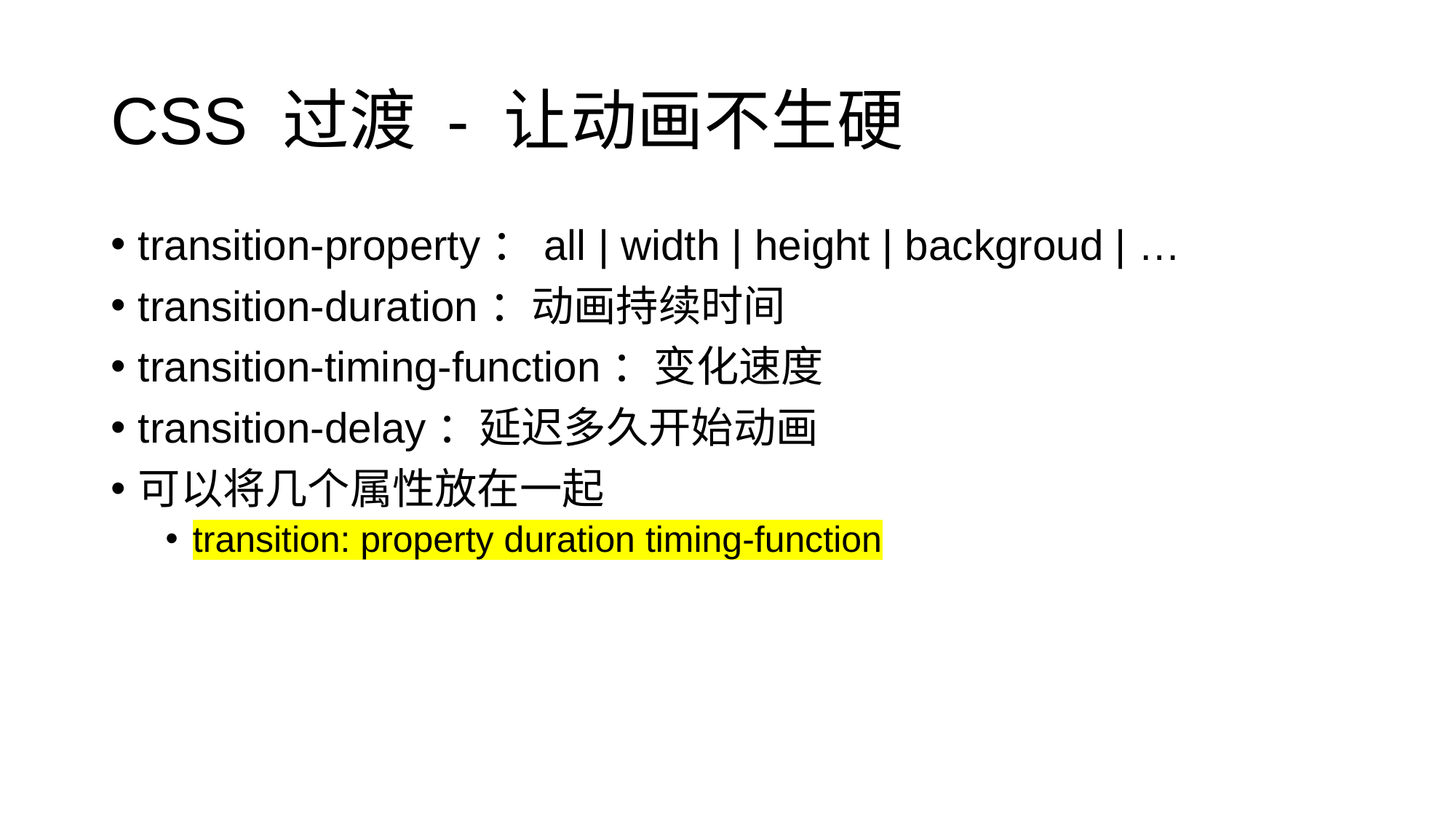

# CSS 过渡 - 让动画不生硬
transition-property：all | width | height | backgroud | …
transition-duration：动画持续时间
transition-timing-function：变化速度
transition-delay：延迟多久开始动画
可以将几个属性放在一起
transition: property duration timing-function